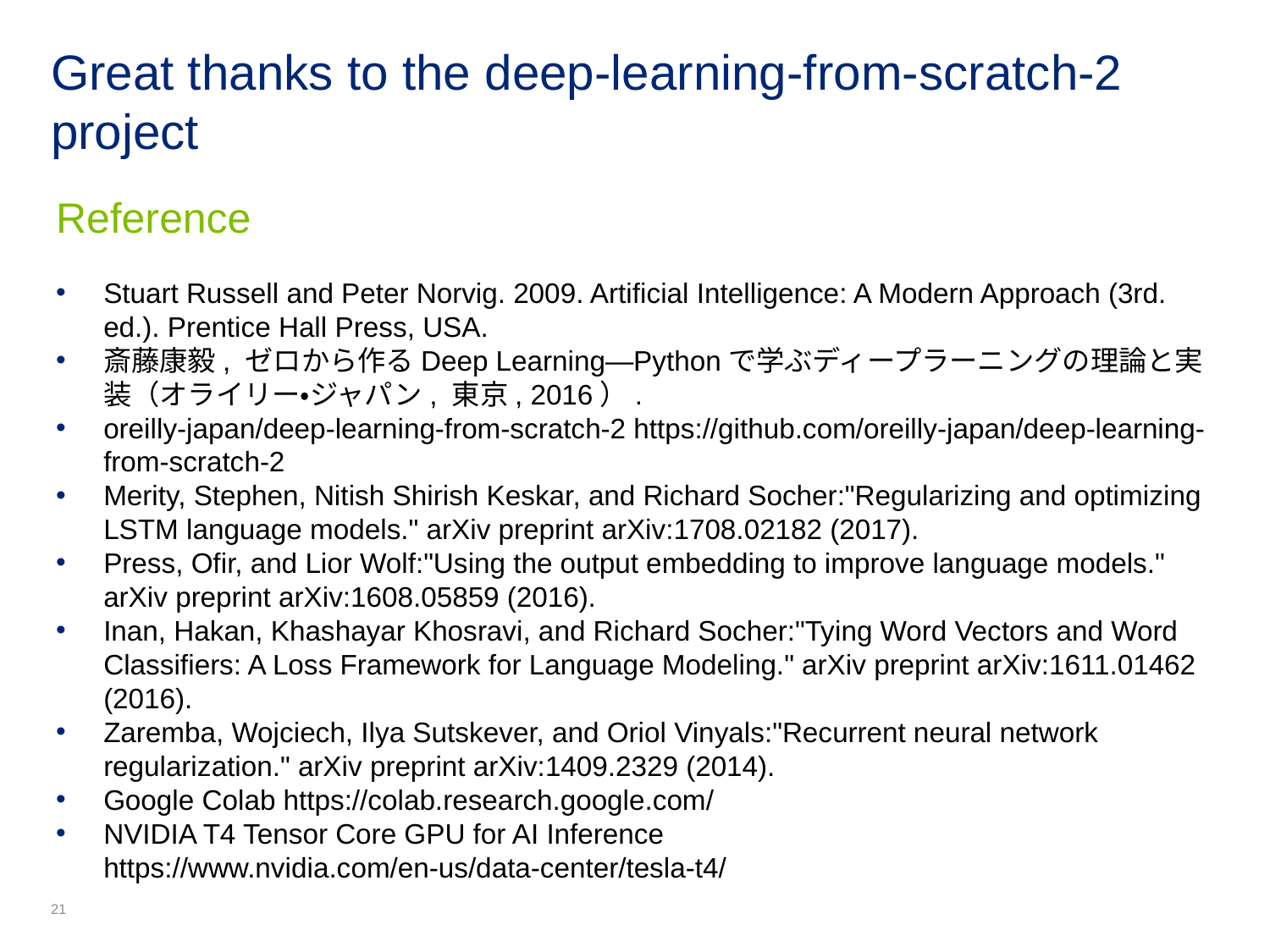

# Great thanks to the deep-learning-from-scratch-2 project
Reference
Stuart Russell and Peter Norvig. 2009. Artificial Intelligence: A Modern Approach (3rd. ed.). Prentice Hall Press, USA.
斎藤康毅, ゼロから作るDeep Learning—Pythonで学ぶディープラーニングの理論と実装（オライリー・ジャパン, 東京, 2016）.
oreilly-japan/deep-learning-from-scratch-2 https://github.com/oreilly-japan/deep-learning-from-scratch-2
Merity, Stephen, Nitish Shirish Keskar, and Richard Socher:"Regularizing and optimizing LSTM language models." arXiv preprint arXiv:1708.02182 (2017).
Press, Ofir, and Lior Wolf:"Using the output embedding to improve language models." arXiv preprint arXiv:1608.05859 (2016).
Inan, Hakan, Khashayar Khosravi, and Richard Socher:"Tying Word Vectors and Word Classifiers: A Loss Framework for Language Modeling." arXiv preprint arXiv:1611.01462 (2016).
Zaremba, Wojciech, Ilya Sutskever, and Oriol Vinyals:"Recurrent neural network regularization." arXiv preprint arXiv:1409.2329 (2014).
Google Colab https://colab.research.google.com/
NVIDIA T4 Tensor Core GPU for AI Inference https://www.nvidia.com/en-us/data-center/tesla-t4/